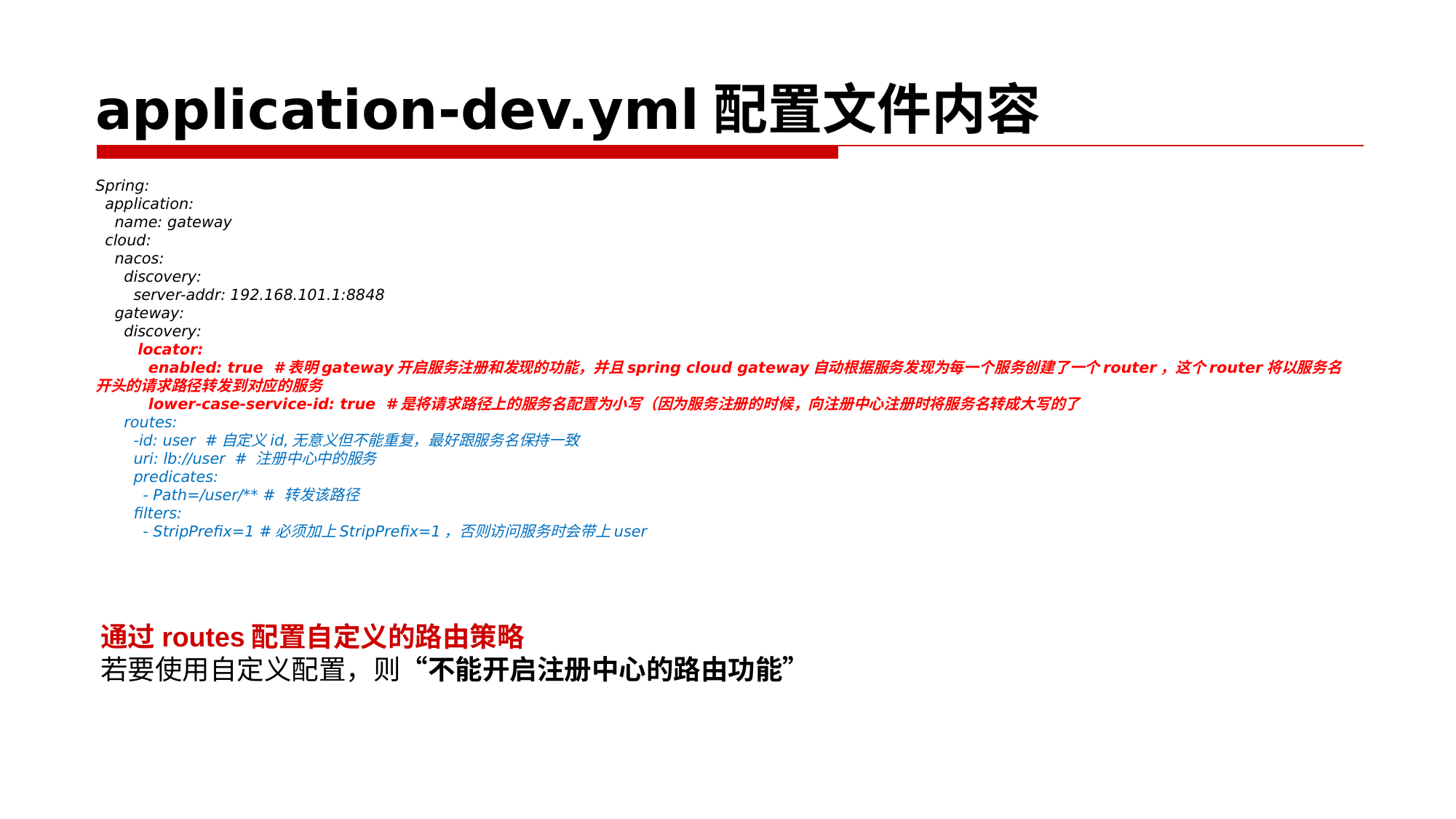

# application-dev.yml配置文件内容
Spring:
  application:
    name: gateway
  cloud:
    nacos:
      discovery:
        server-addr: 192.168.101.1:8848
    gateway:
      discovery:
        locator:
          enabled: true  #表明gateway开启服务注册和发现的功能，并且spring cloud gateway自动根据服务发现为每一个服务创建了一个router，这个router将以服务名开头的请求路径转发到对应的服务
          lower-case-service-id: true  #是将请求路径上的服务名配置为小写（因为服务注册的时候，向注册中心注册时将服务名转成大写的了
      routes:
        -id: user  #自定义id,无意义但不能重复，最好跟服务名保持一致
        uri: lb://user  # 注册中心中的服务
        predicates:
          - Path=/user/** # 转发该路径
        filters:
          - StripPrefix=1 #必须加上StripPrefix=1，否则访问服务时会带上user
通过routes配置自定义的路由策略
若要使用自定义配置，则“不能开启注册中心的路由功能”